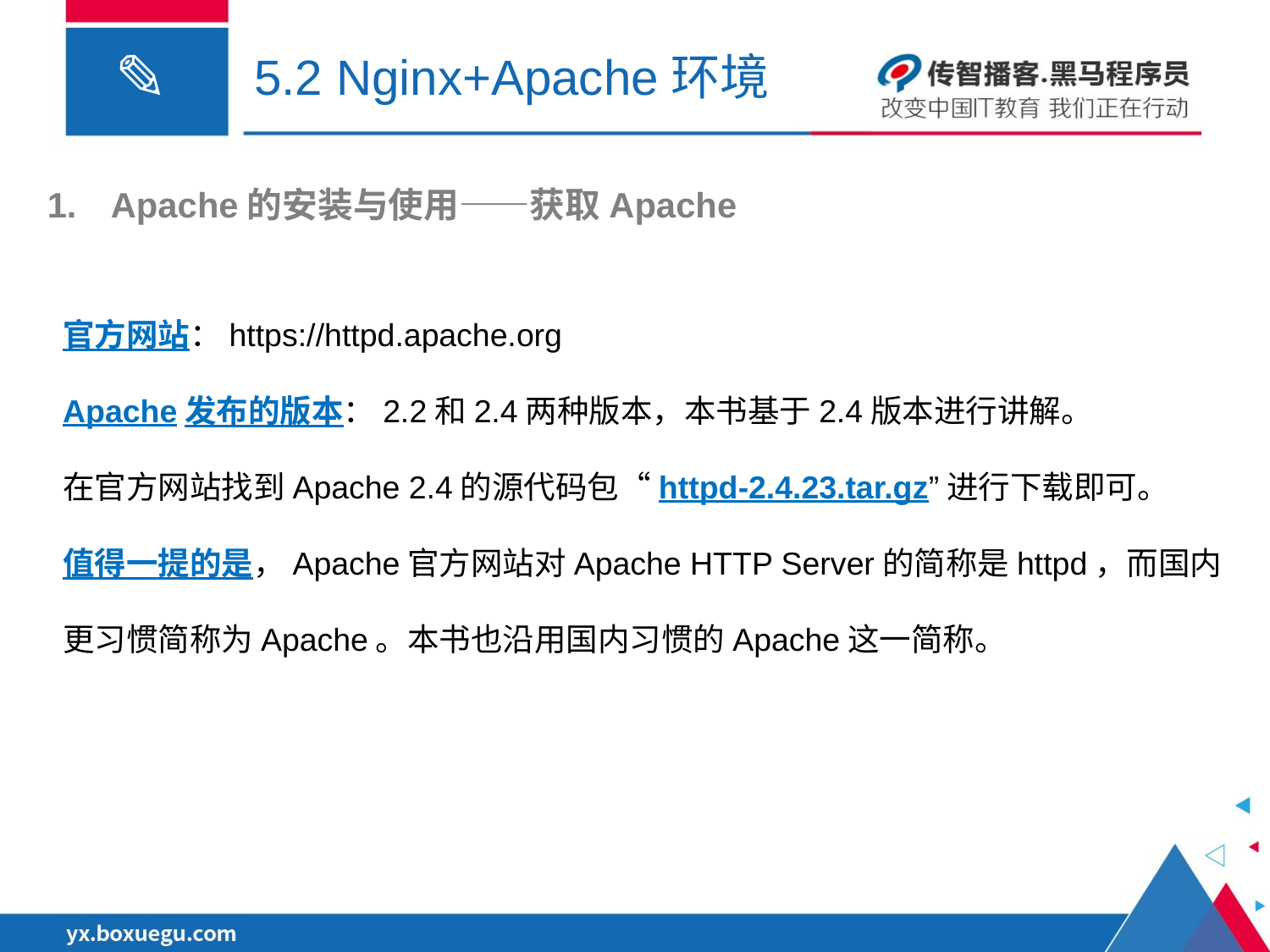

# 5.2 Nginx+Apache环境
Apache的安装与使用——获取Apache
官方网站：https://httpd.apache.org
Apache发布的版本：2.2和2.4两种版本，本书基于2.4版本进行讲解。
在官方网站找到Apache 2.4的源代码包“httpd-2.4.23.tar.gz”进行下载即可。
值得一提的是，Apache官方网站对Apache HTTP Server的简称是httpd，而国内更习惯简称为Apache。本书也沿用国内习惯的Apache这一简称。